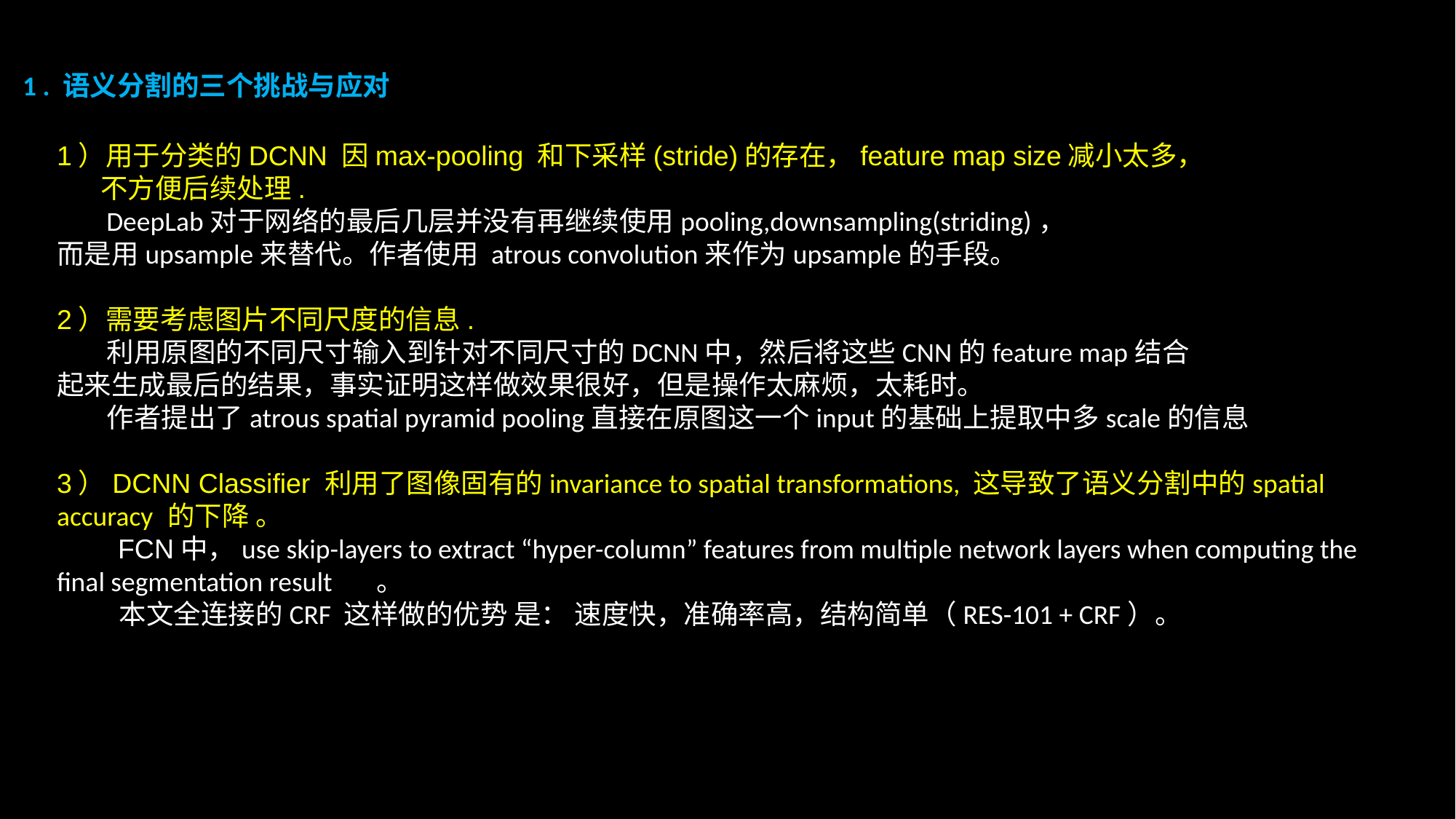

1 . 语义分割的三个挑战与应对
1）用于分类的DCNN 因max-pooling 和下采样(stride)的存在，feature map size减小太多，
      不方便后续处理.
        DeepLab对于网络的最后几层并没有再继续使用pooling,downsampling(striding)，
而是用upsample来替代。作者使用 atrous convolution来作为upsample的手段。

2）需要考虑图片不同尺度的信息.
       利用原图的不同尺寸输入到针对不同尺寸的DCNN中，然后将这些CNN的feature map结合
起来生成最后的结果，事实证明这样做效果很好，但是操作太麻烦，太耗时。
       作者提出了atrous spatial pyramid pooling直接在原图这一个input的基础上提取中多scale的信息

3）DCNN Classifier 利用了图像固有的invariance to spatial transformations, 这导致了语义分割中的spatial    accuracy 的下降 。
        FCN中，use skip-layers to extract “hyper-column” features from multiple network layers when computing the final segmentation result      。
         本文全连接的CRF 这样做的优势 是： 速度快，准确率高，结构简单（RES-101 + CRF）。